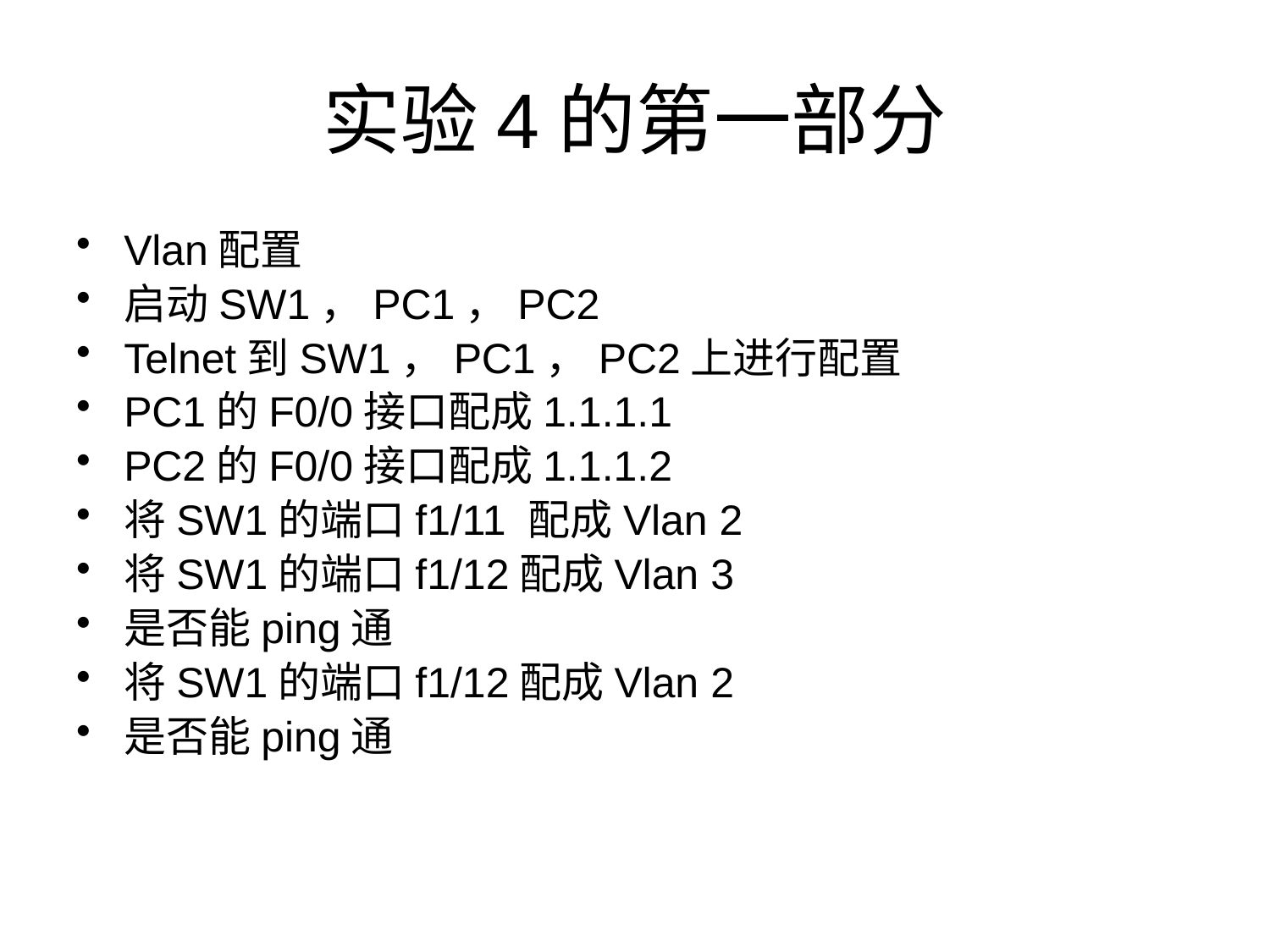

# 实验4的第一部分
Vlan配置
启动SW1，PC1，PC2
Telnet到SW1，PC1，PC2上进行配置
PC1的F0/0接口配成1.1.1.1
PC2的F0/0接口配成1.1.1.2
将SW1的端口f1/11 配成Vlan 2
将SW1的端口f1/12配成Vlan 3
是否能ping通
将SW1的端口f1/12配成Vlan 2
是否能ping通